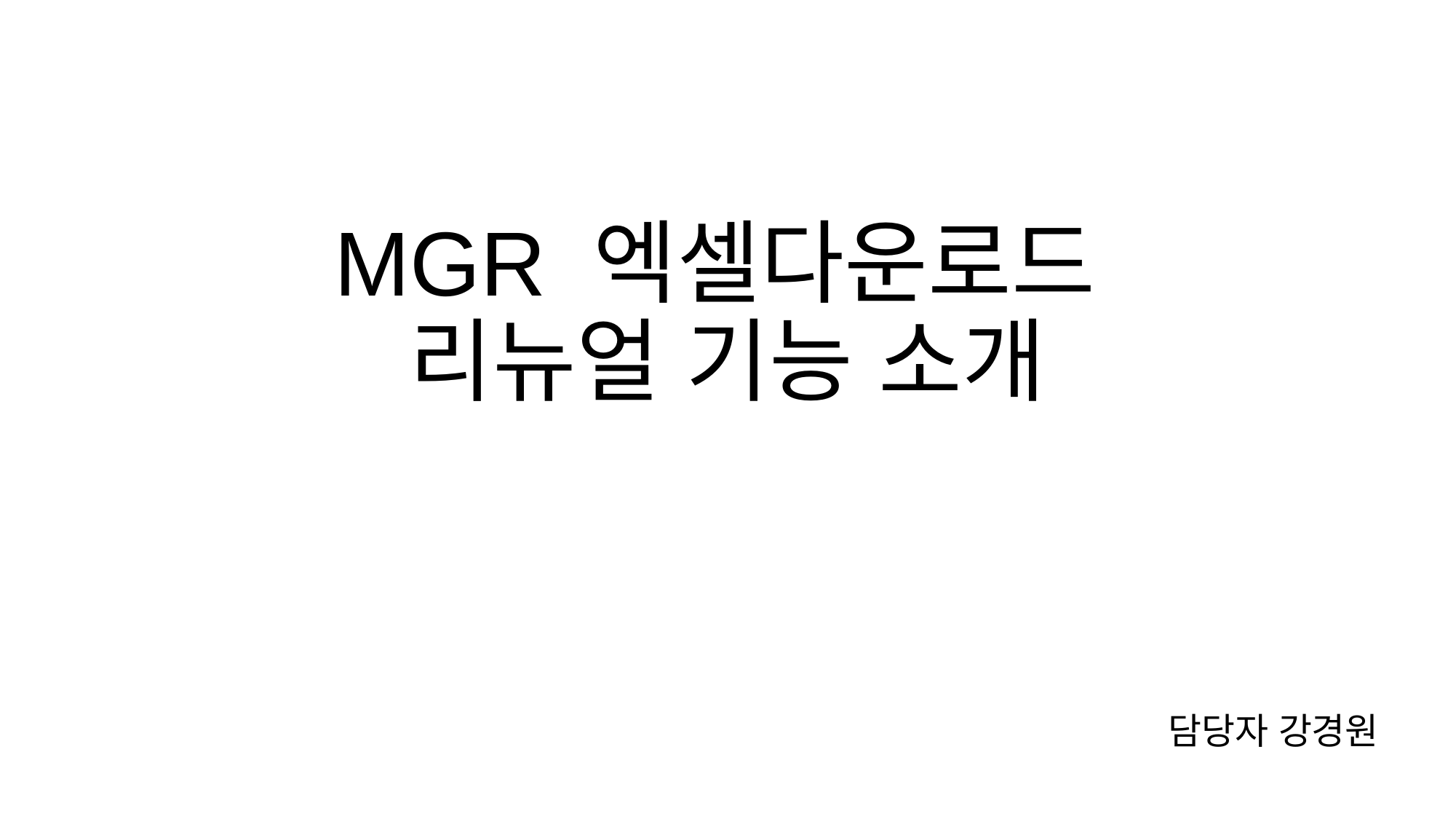

# MGR 엑셀다운로드 리뉴얼 기능 소개
담당자 강경원